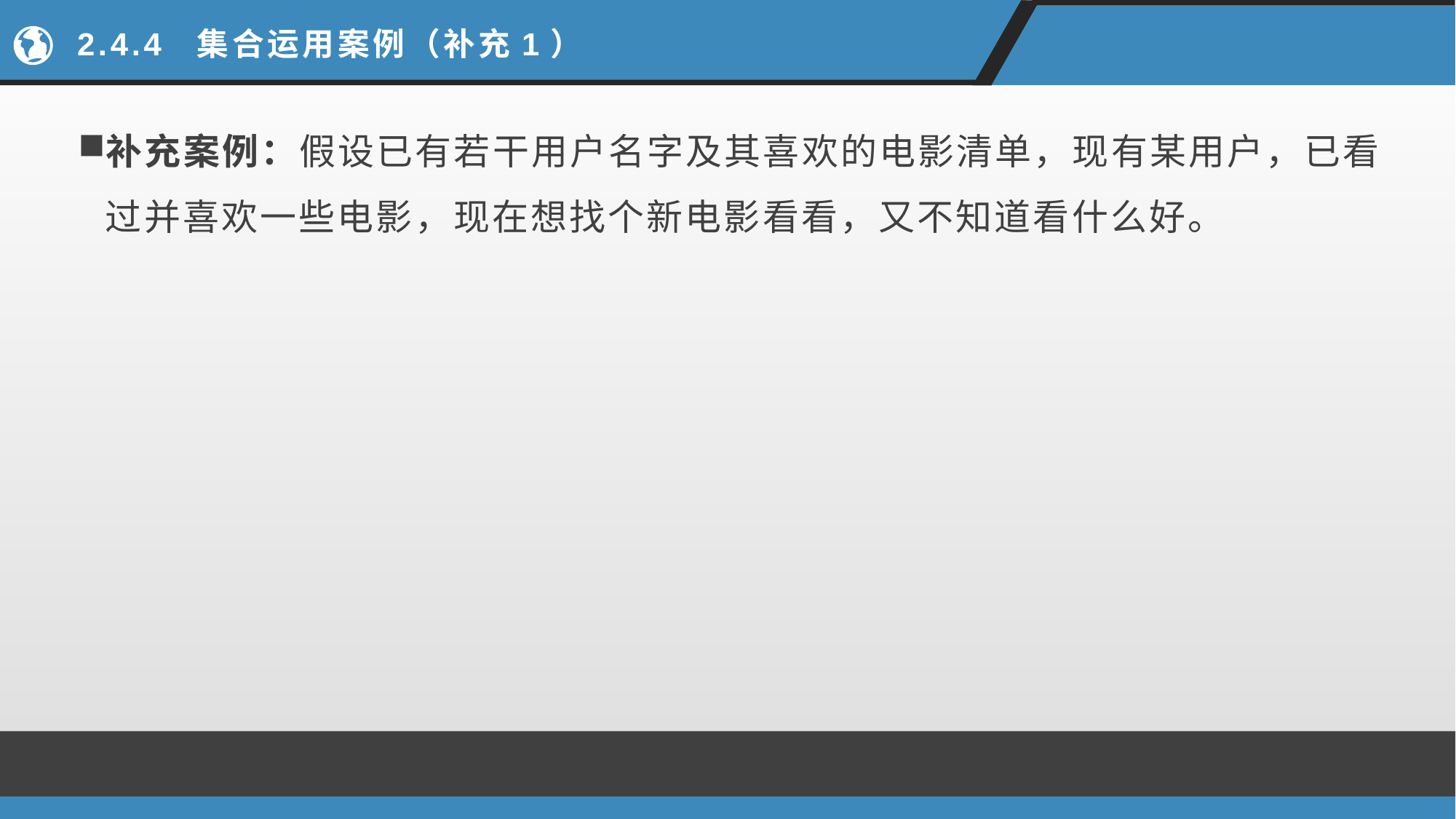

# 2.4.4  集合运用案例（补充1）

补充案例：假设已有若干用户名字及其喜欢的电影清单，现有某用户，已看过并喜欢一些电影，现在想找个新电影看看，又不知道看什么好。